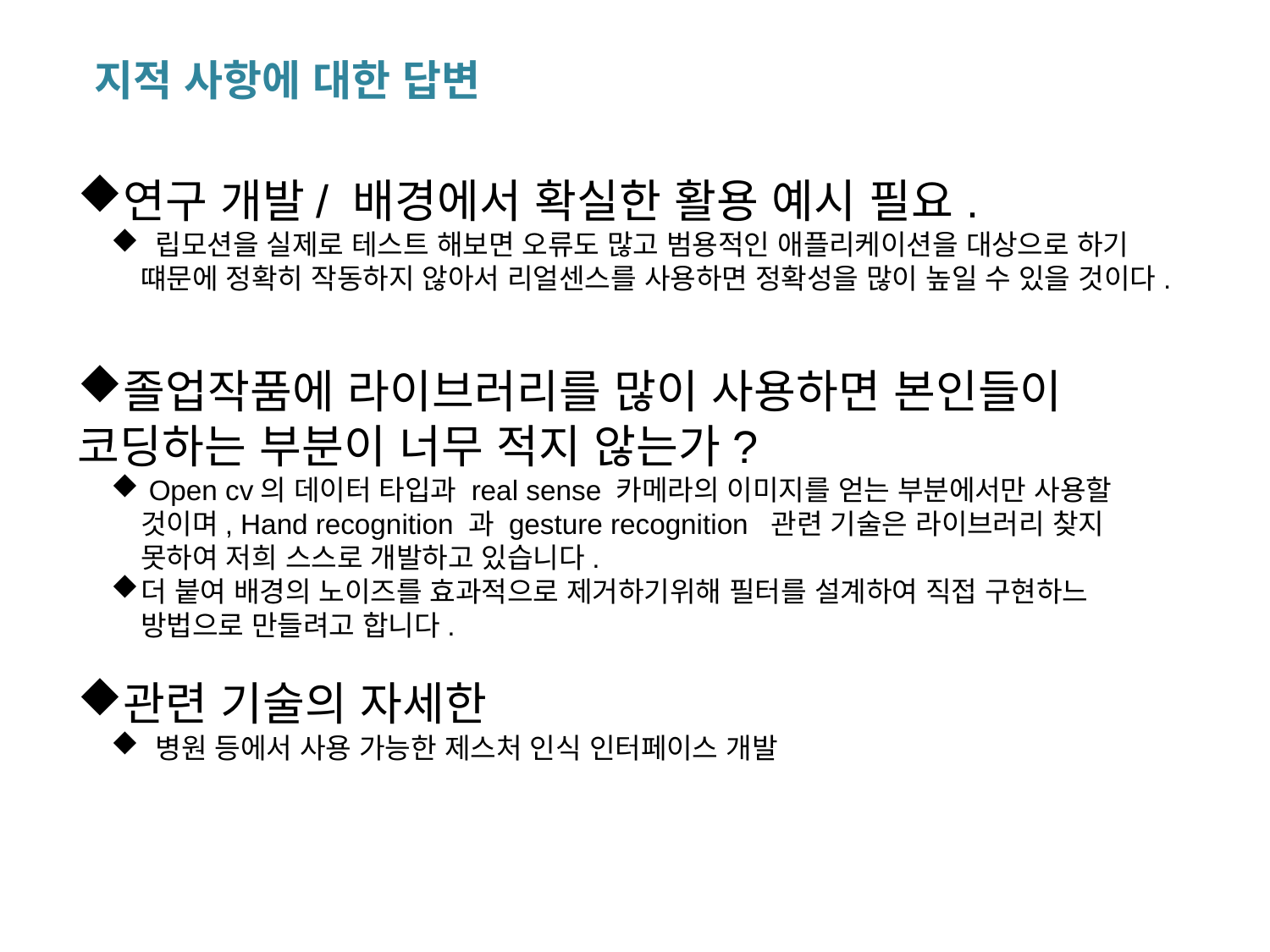

지적 사항에 대한 답변
연구 개발/ 배경에서 확실한 활용 예시 필요.
 립모션을 실제로 테스트 해보면 오류도 많고 범용적인 애플리케이션을 대상으로 하기 떄문에 정확히 작동하지 않아서 리얼센스를 사용하면 정확성을 많이 높일 수 있을 것이다.

졸업작품에 라이브러리를 많이 사용하면 본인들이 코딩하는 부분이 너무 적지 않는가?
 Open cv의 데이터 타입과 real sense 카메라의 이미지를 얻는 부분에서만 사용할 것이며, Hand recognition 과 gesture recognition  관련 기술은 라이브러리 찾지 못하여 저희 스스로 개발하고 있습니다.
더 붙여 배경의 노이즈를 효과적으로 제거하기위해 필터를 설계하여 직접 구현하느 방법으로 만들려고 합니다.

관련 기술의 자세한
 병원 등에서 사용 가능한 제스처 인식 인터페이스 개발